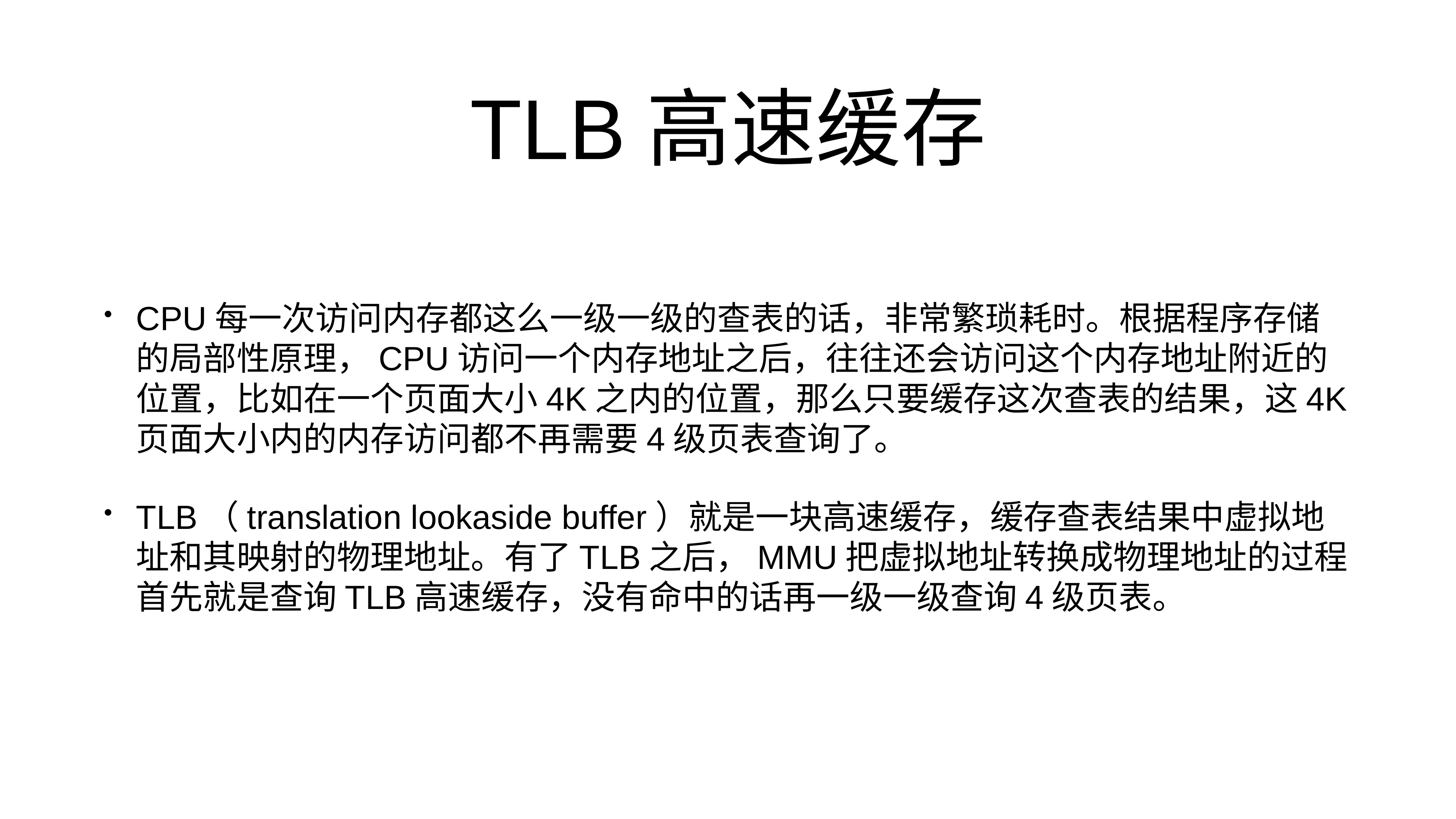

# TLB高速缓存
CPU每一次访问内存都这么一级一级的查表的话，非常繁琐耗时。根据程序存储的局部性原理，CPU访问一个内存地址之后，往往还会访问这个内存地址附近的位置，比如在一个页面大小4K之内的位置，那么只要缓存这次查表的结果，这4K页面大小内的内存访问都不再需要4级页表查询了。
TLB（translation lookaside buffer）就是一块高速缓存，缓存查表结果中虚拟地址和其映射的物理地址。有了TLB之后，MMU把虚拟地址转换成物理地址的过程首先就是查询TLB高速缓存，没有命中的话再一级一级查询4级页表。